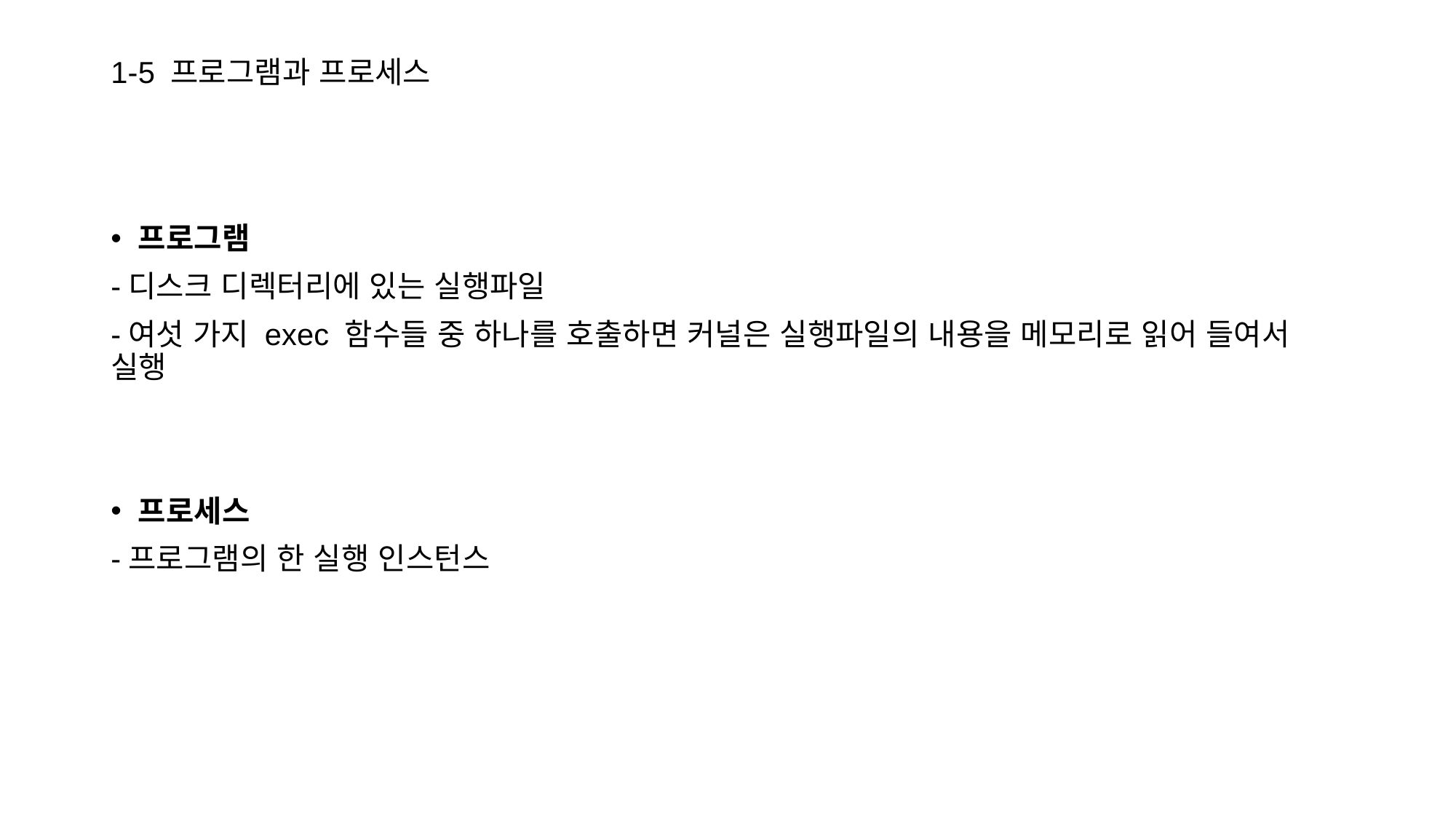

# 1-5 프로그램과 프로세스
프로그램
-디스크 디렉터리에 있는 실행파일
-여섯 가지 exec 함수들 중 하나를 호출하면 커널은 실행파일의 내용을 메모리로 읽어 들여서 실행

프로세스
-프로그램의 한 실행 인스턴스